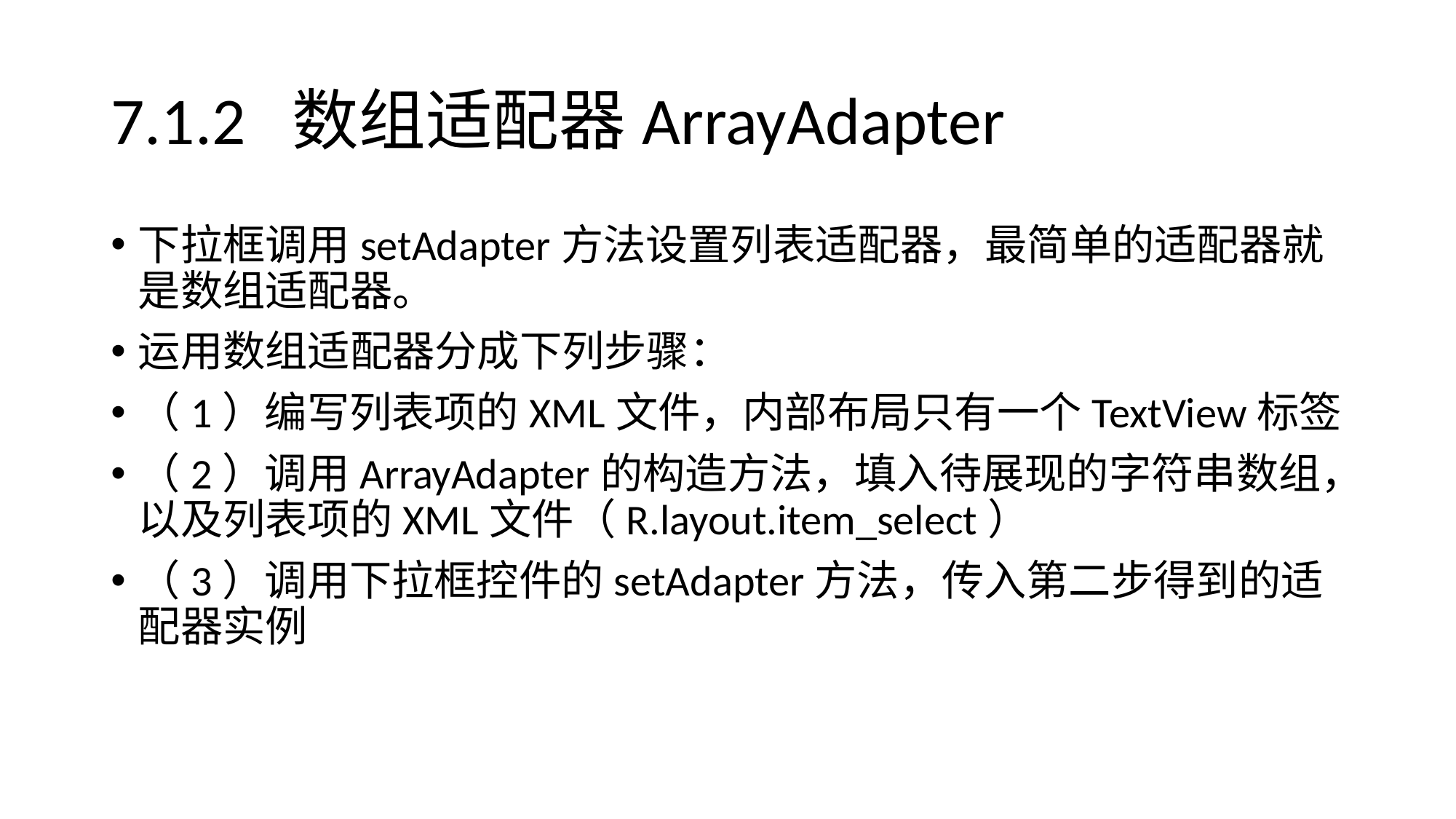

# 7.1.2  数组适配器ArrayAdapter
下拉框调用setAdapter方法设置列表适配器，最简单的适配器就是数组适配器。
运用数组适配器分成下列步骤：
（1）编写列表项的XML文件，内部布局只有一个TextView标签
（2）调用ArrayAdapter的构造方法，填入待展现的字符串数组，以及列表项的XML文件（R.layout.item_select）
（3）调用下拉框控件的setAdapter方法，传入第二步得到的适配器实例